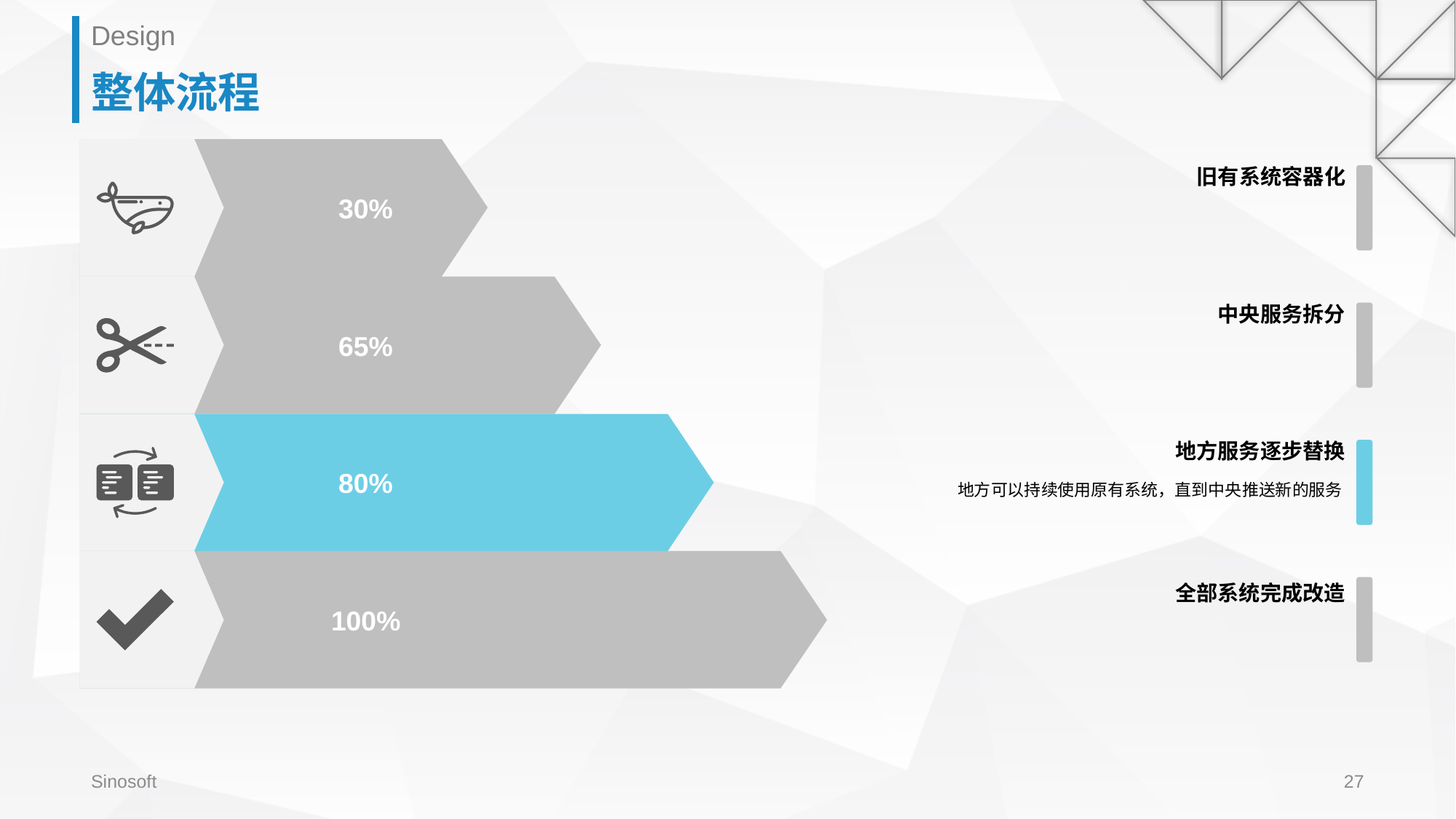

Design
# 整体流程

旧有系统容器化

30%

中央服务拆分
65%

地方服务逐步替换
地方可以持续使用原有系统，直到中央推送新的服务
80%

全部系统完成改造
100%

Sinosoft
27